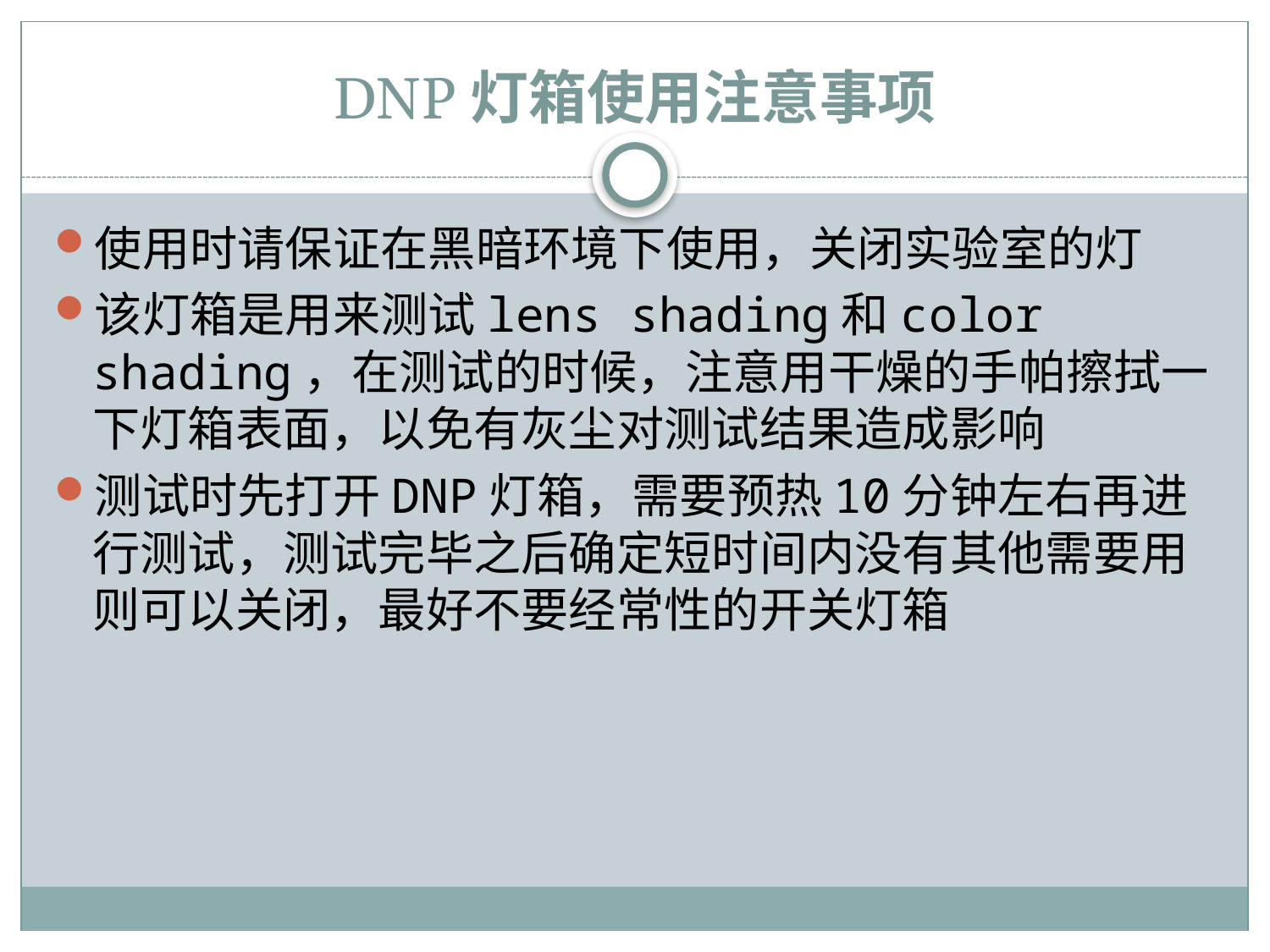

# DNP灯箱使用注意事项
使用时请保证在黑暗环境下使用，关闭实验室的灯
该灯箱是用来测试lens shading和color shading，在测试的时候，注意用干燥的手帕擦拭一下灯箱表面，以免有灰尘对测试结果造成影响
测试时先打开DNP灯箱，需要预热10分钟左右再进行测试，测试完毕之后确定短时间内没有其他需要用则可以关闭，最好不要经常性的开关灯箱